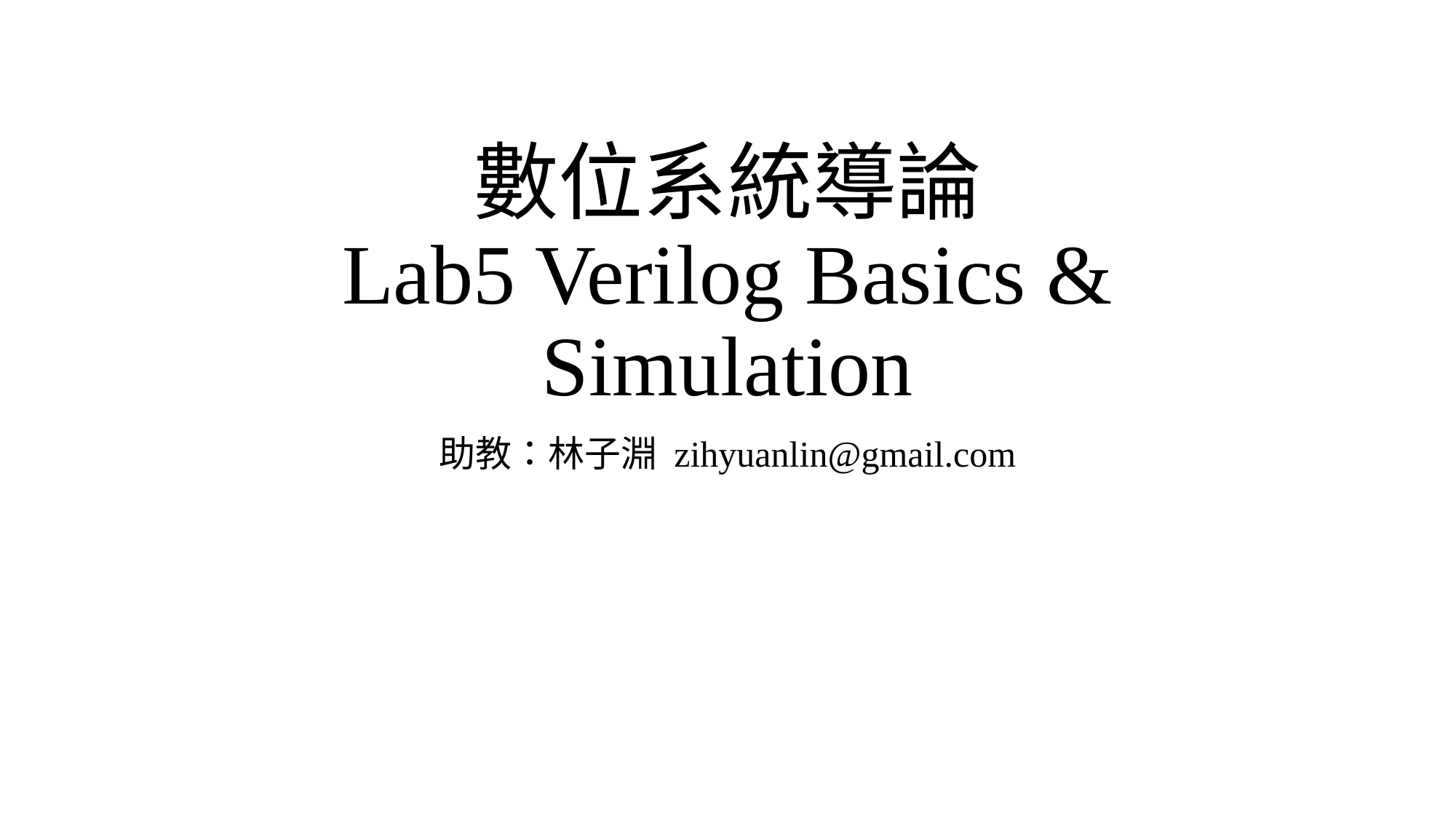

# 數位系統導論 Lab5 Verilog Basics & Simulation
助教：林子淵 zihyuanlin@gmail.com